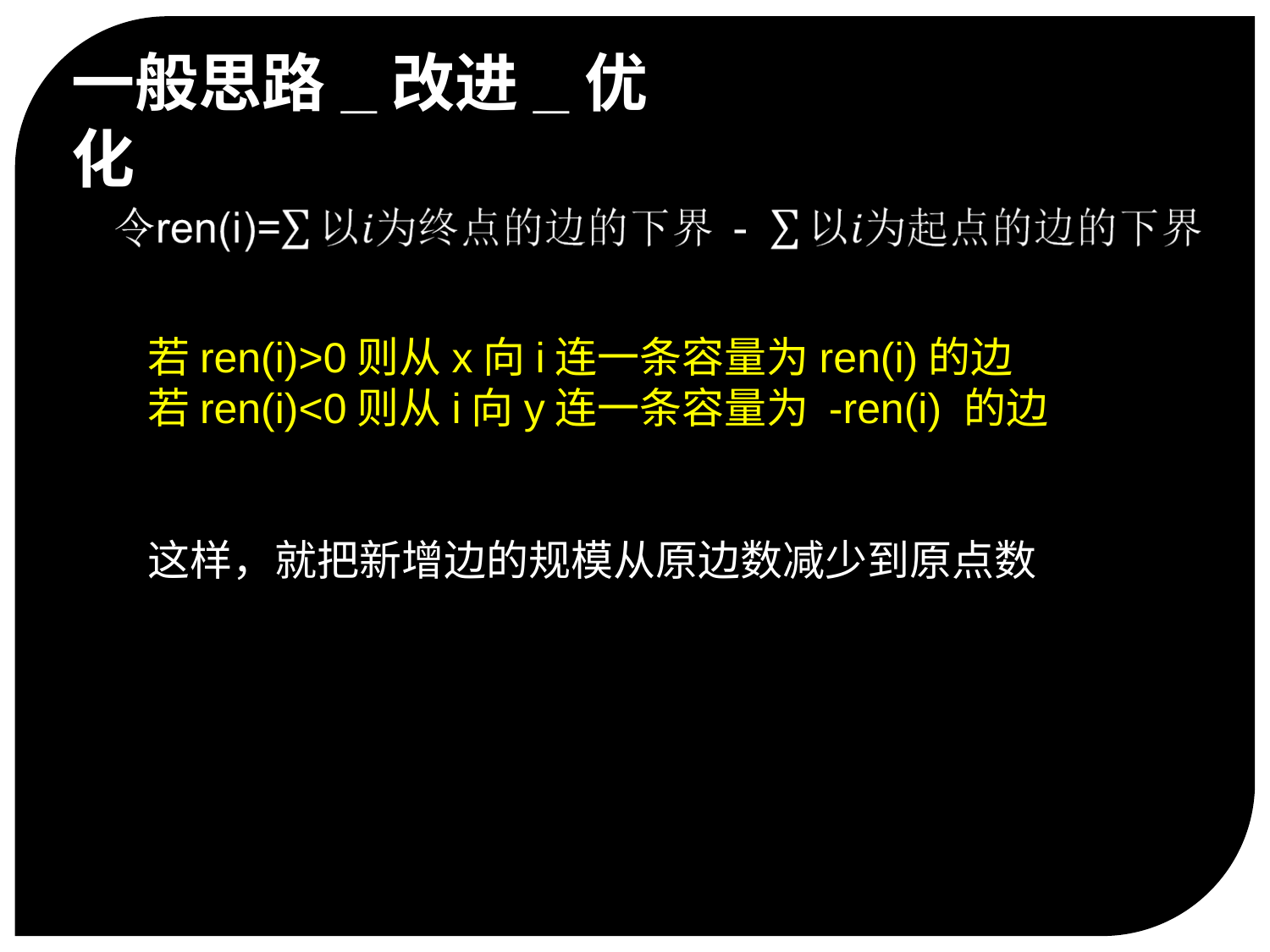

一般思路_改进_优化

若ren(i)>0则从x向i连一条容量为ren(i)的边
若ren(i)<0则从i向y连一条容量为 -ren(i) 的边

这样，就把新增边的规模从原边数减少到原点数